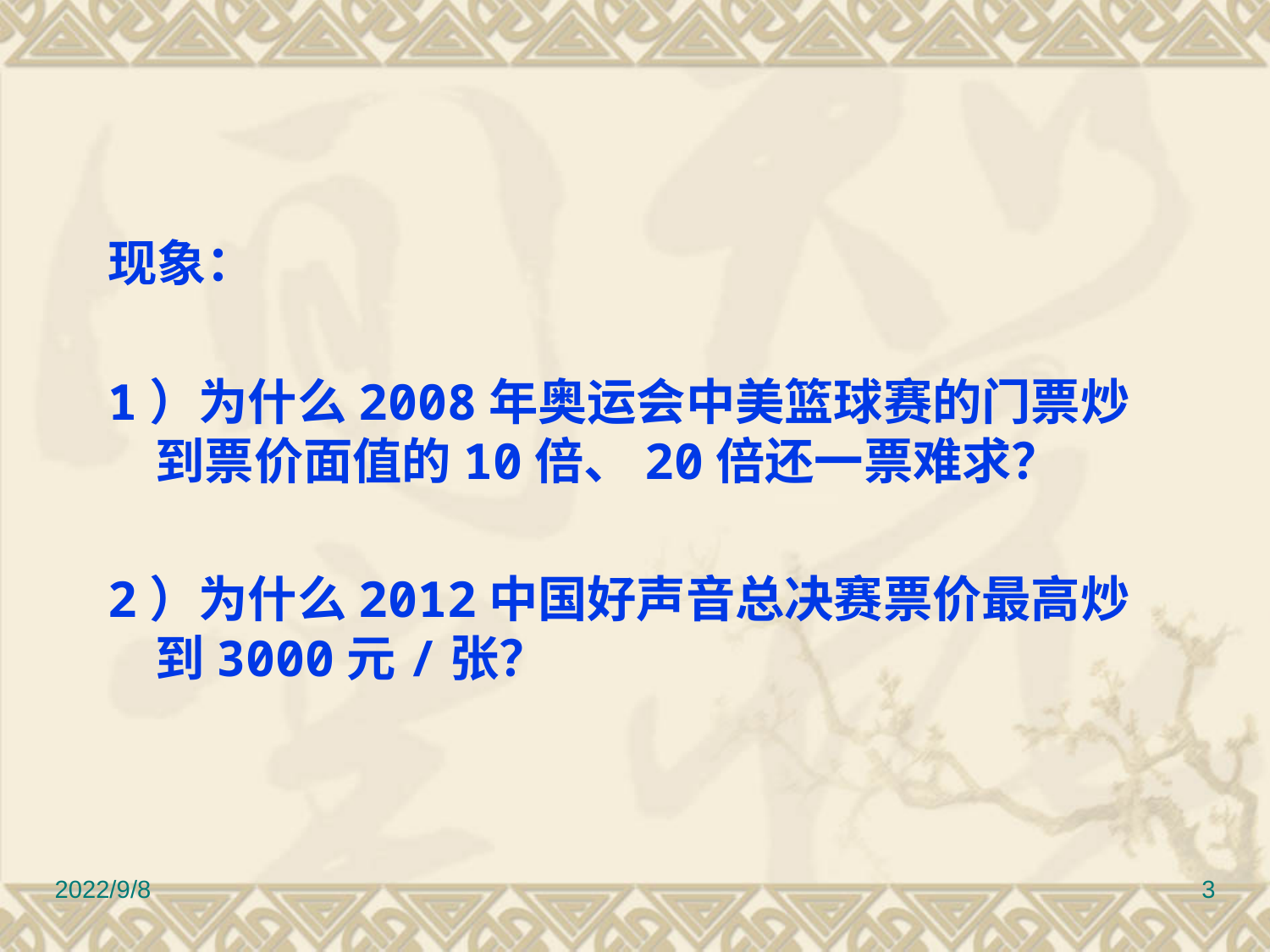

现象：

1）为什么2008年奥运会中美篮球赛的门票炒到票价面值的10倍、20倍还一票难求？

2）为什么2012中国好声音总决赛票价最高炒到3000元/张？
2022/9/8
3